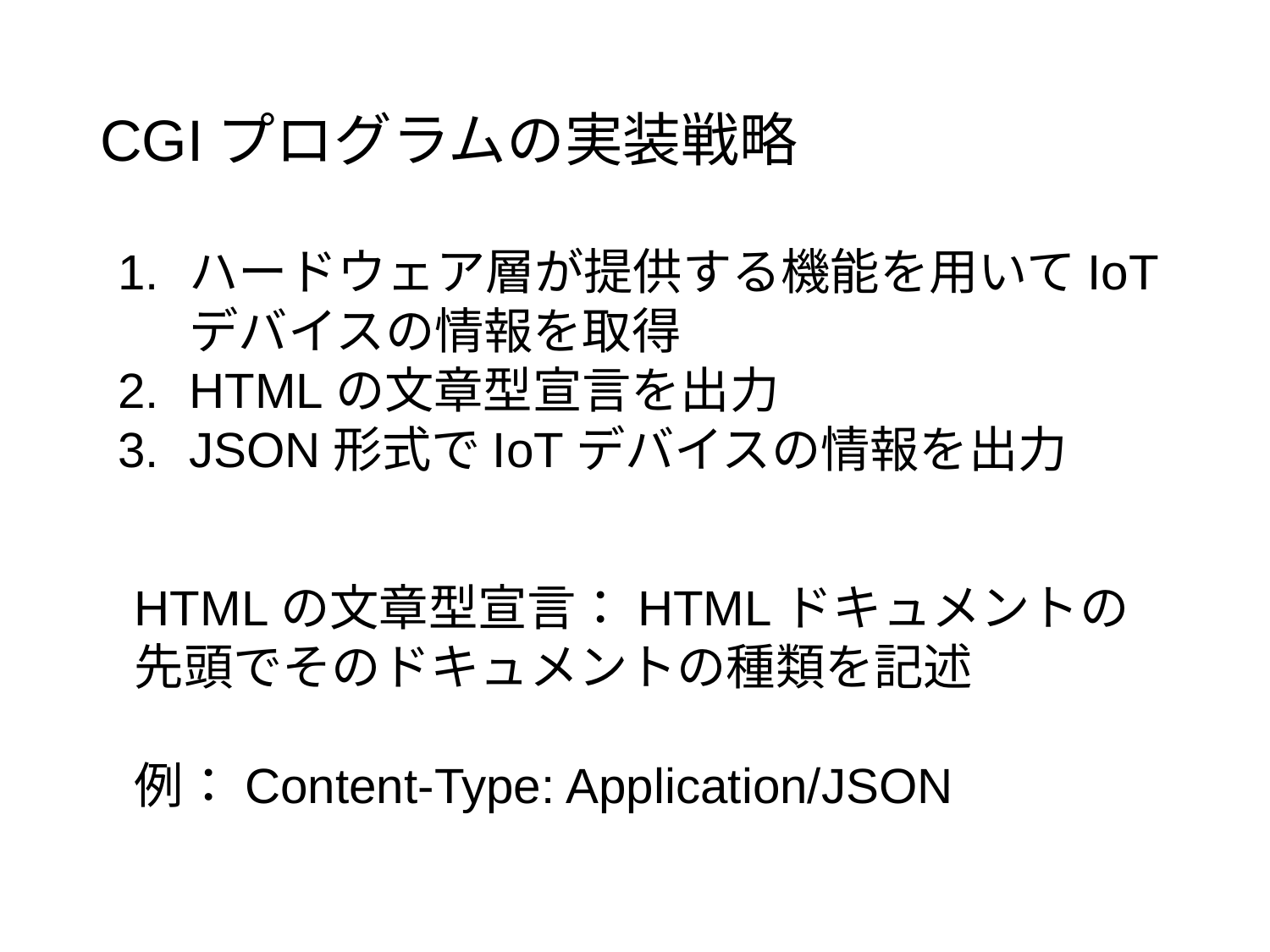

# CGIプログラムの実装戦略
ハードウェア層が提供する機能を用いてIoTデバイスの情報を取得
HTMLの文章型宣言を出力
JSON形式でIoTデバイスの情報を出力
HTMLの文章型宣言：HTMLドキュメントの先頭でそのドキュメントの種類を記述

例：Content-Type: Application/JSON